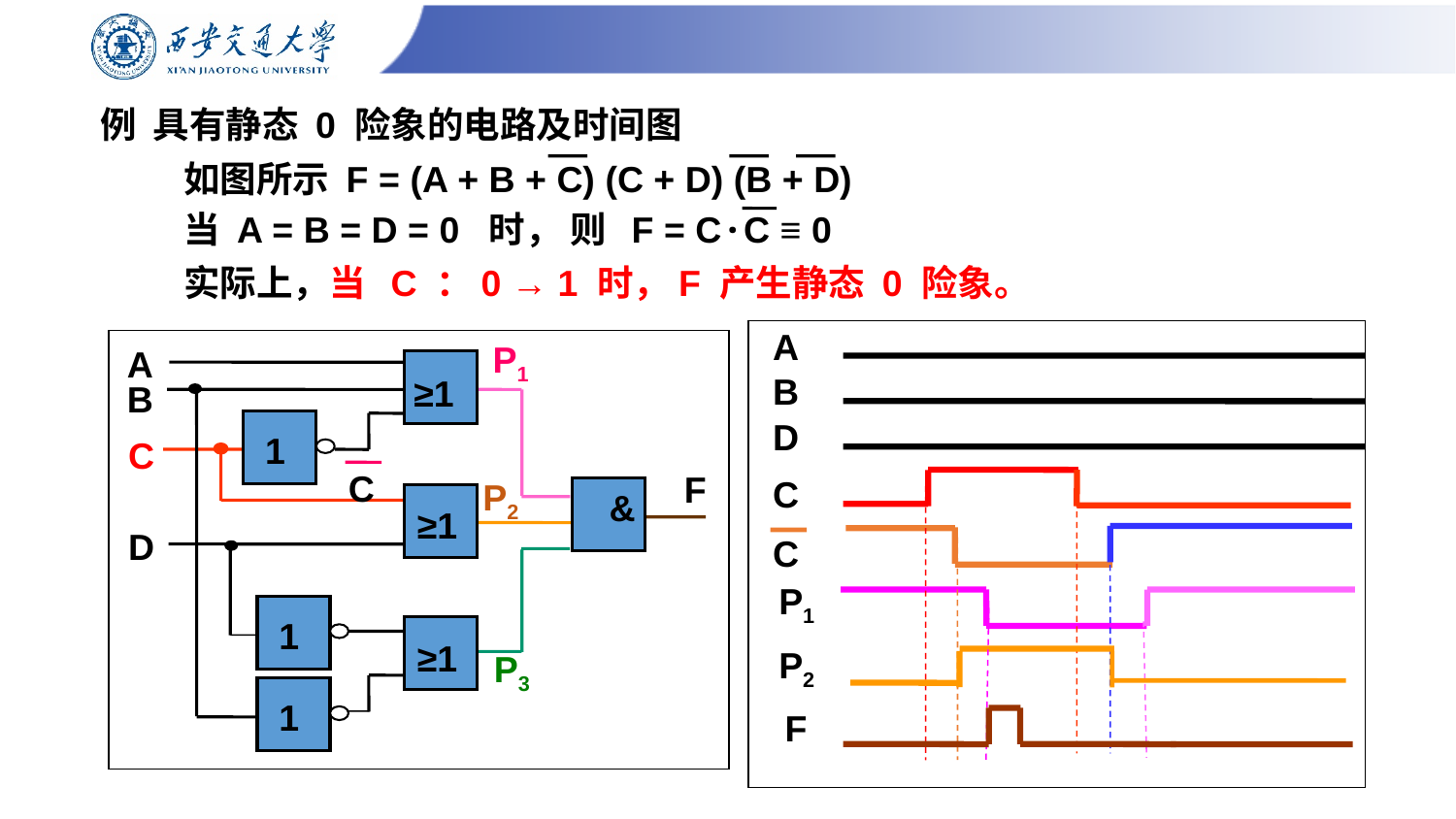

# 例  具有静态 0 险象的电路及时间图

如图所示 F = (A + B + C) (C + D) (B + D)
当 A = B = D = 0  时， 则  F = C·C ≡ 0
实际上，当  C ：0 → 1 时，F 产生静态 0 险象。

A

P1

A

≥1

B

B

D

1

C

C
F

C

P2

&

≥1

D

C

P1

1

≥1

P2

P3

1

F